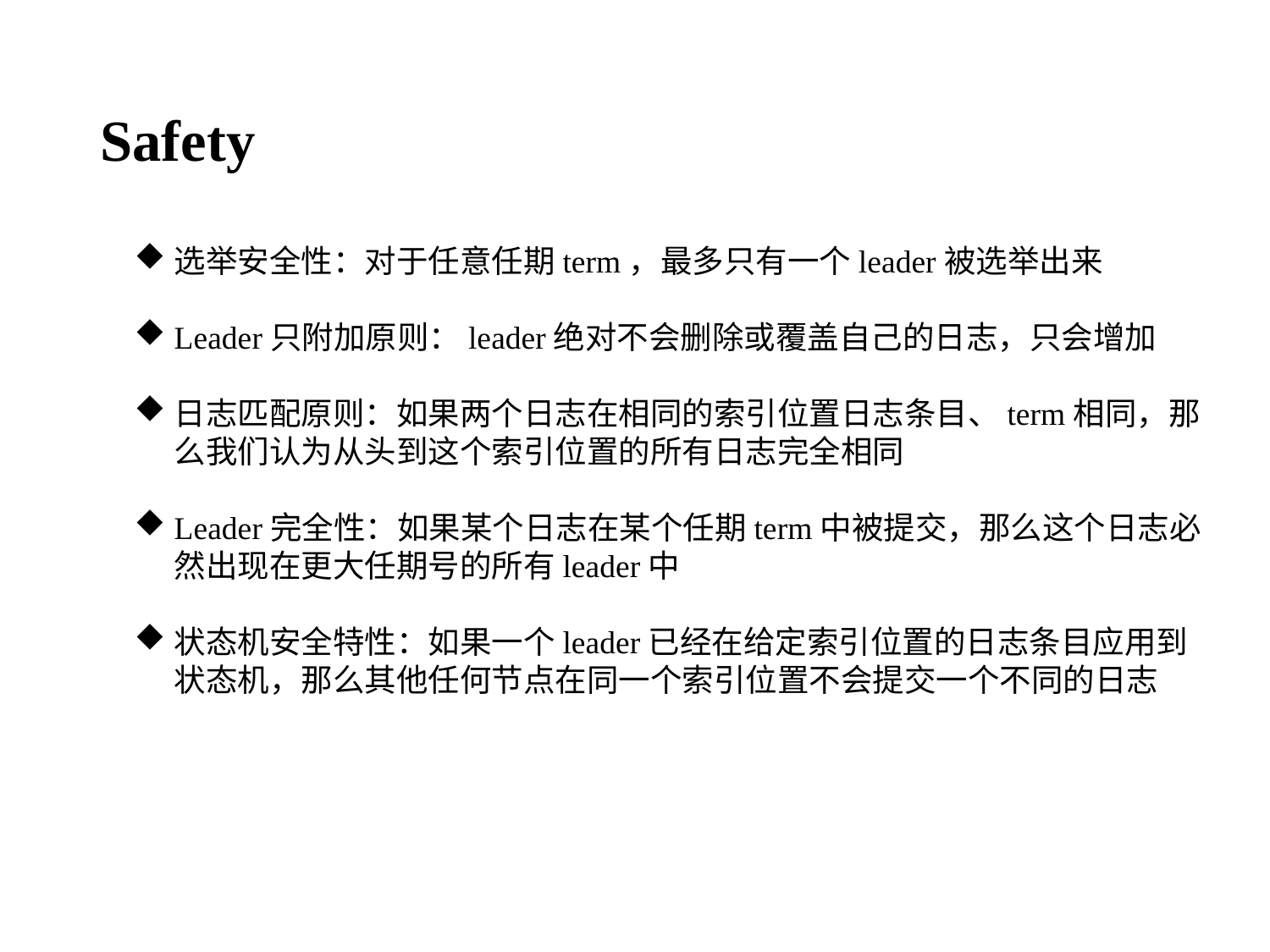

# Safety
选举安全性：对于任意任期term，最多只有一个leader被选举出来

Leader只附加原则：leader绝对不会删除或覆盖自己的日志，只会增加

日志匹配原则：如果两个日志在相同的索引位置日志条目、term相同，那么我们认为从头到这个索引位置的所有日志完全相同

Leader完全性：如果某个日志在某个任期term中被提交，那么这个日志必然出现在更大任期号的所有leader中

状态机安全特性：如果一个leader已经在给定索引位置的日志条目应用到状态机，那么其他任何节点在同一个索引位置不会提交一个不同的日志